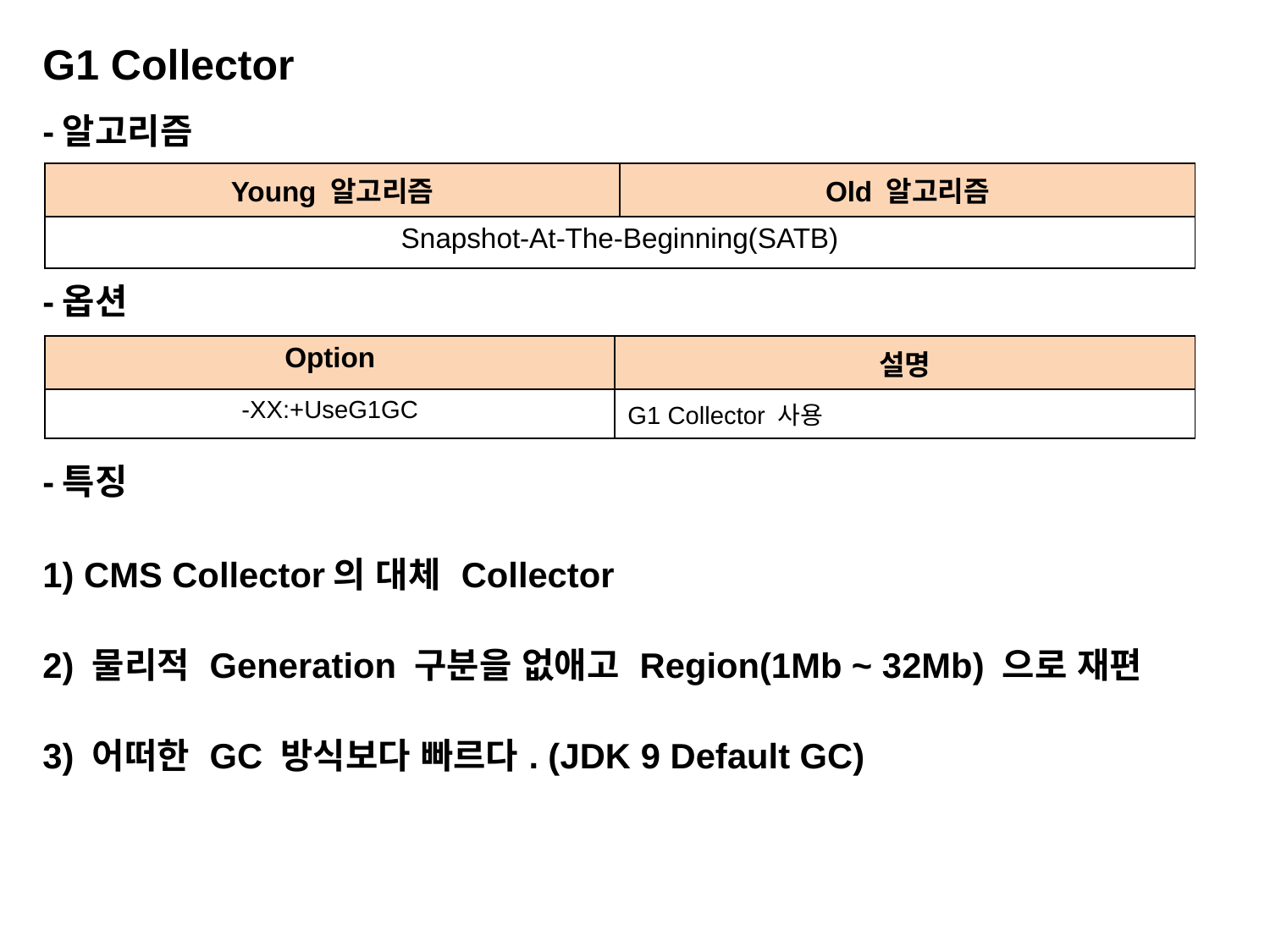

# G1 Collector
-알고리즘
| Young 알고리즘 | Old 알고리즘 |
| --- | --- |
| Snapshot-At-The-Beginning(SATB) |  |
-옵션
| Option | 설명 |
| --- | --- |
| -XX:+UseG1GC | G1 Collector 사용 |
-특징
1) CMS Collector의 대체 Collector

2) 물리적 Generation 구분을 없애고 Region(1Mb ~ 32Mb) 으로 재편

3) 어떠한 GC 방식보다 빠르다. (JDK 9 Default GC)